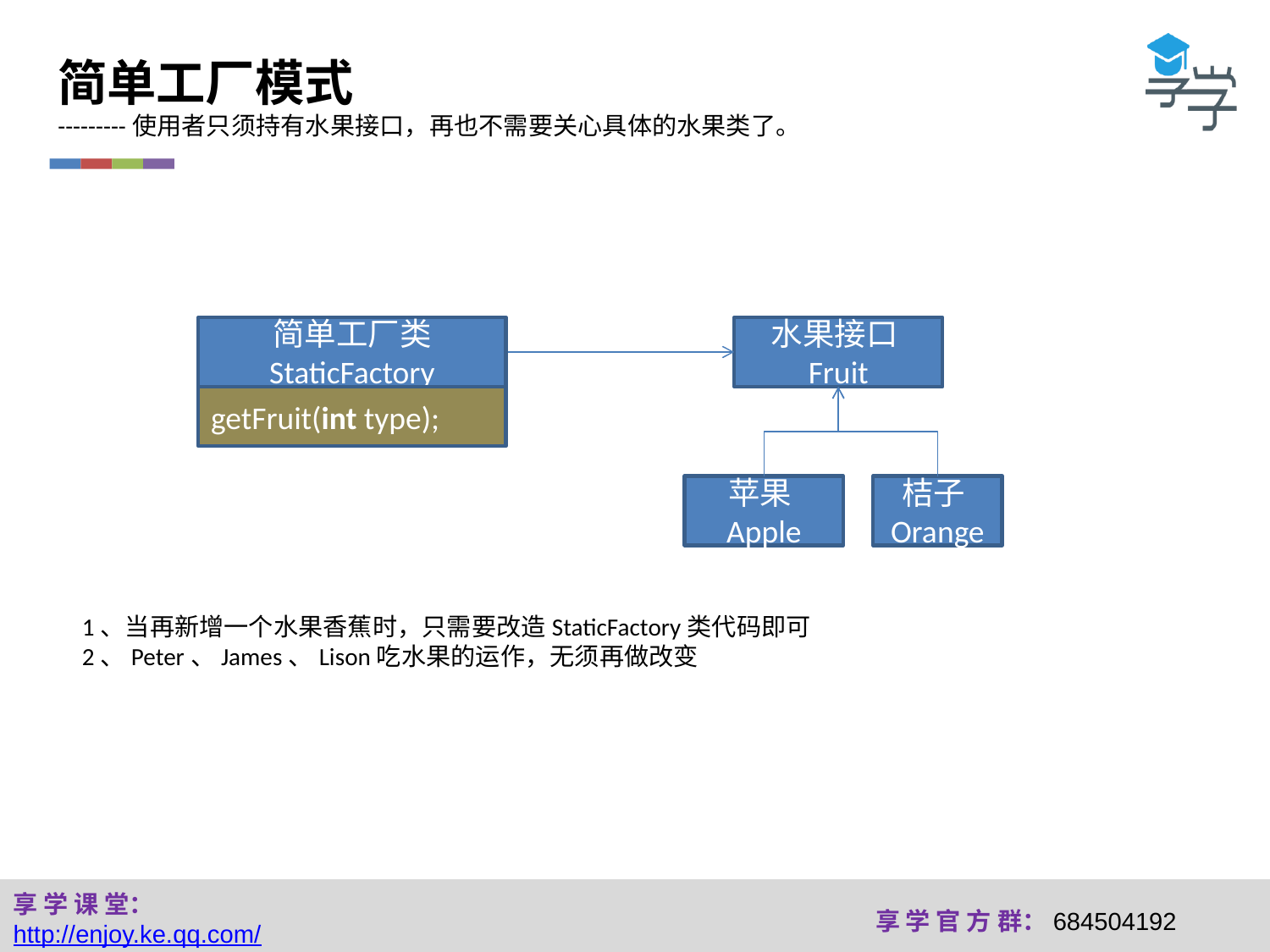

简单工厂模式
---------使用者只须持有水果接口，再也不需要关心具体的水果类了。

简单工厂类
StaticFactory
水果接口Fruit
getFruit(int type);
苹果Apple
桔子Orange
1、当再新增一个水果香蕉时，只需要改造StaticFactory类代码即可
2、Peter、James、Lison吃水果的运作，无须再做改变